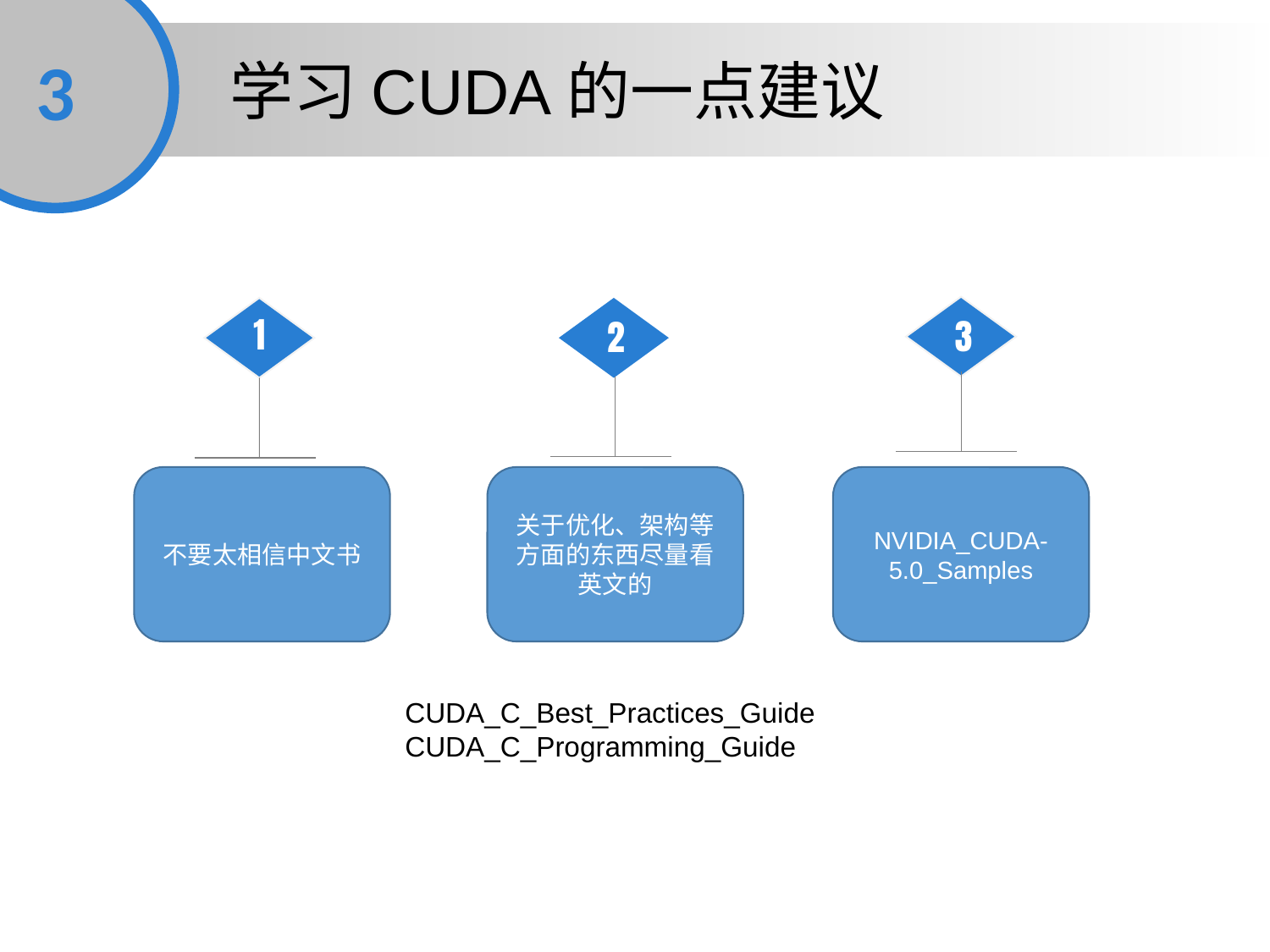

3

学习CUDA的一点建议

3

1

2
不要太相信中文书
关于优化、架构等方面的东西尽量看英文的
NVIDIA_CUDA-5.0_Samples
CUDA_C_Best_Practices_Guide
CUDA_C_Programming_Guide